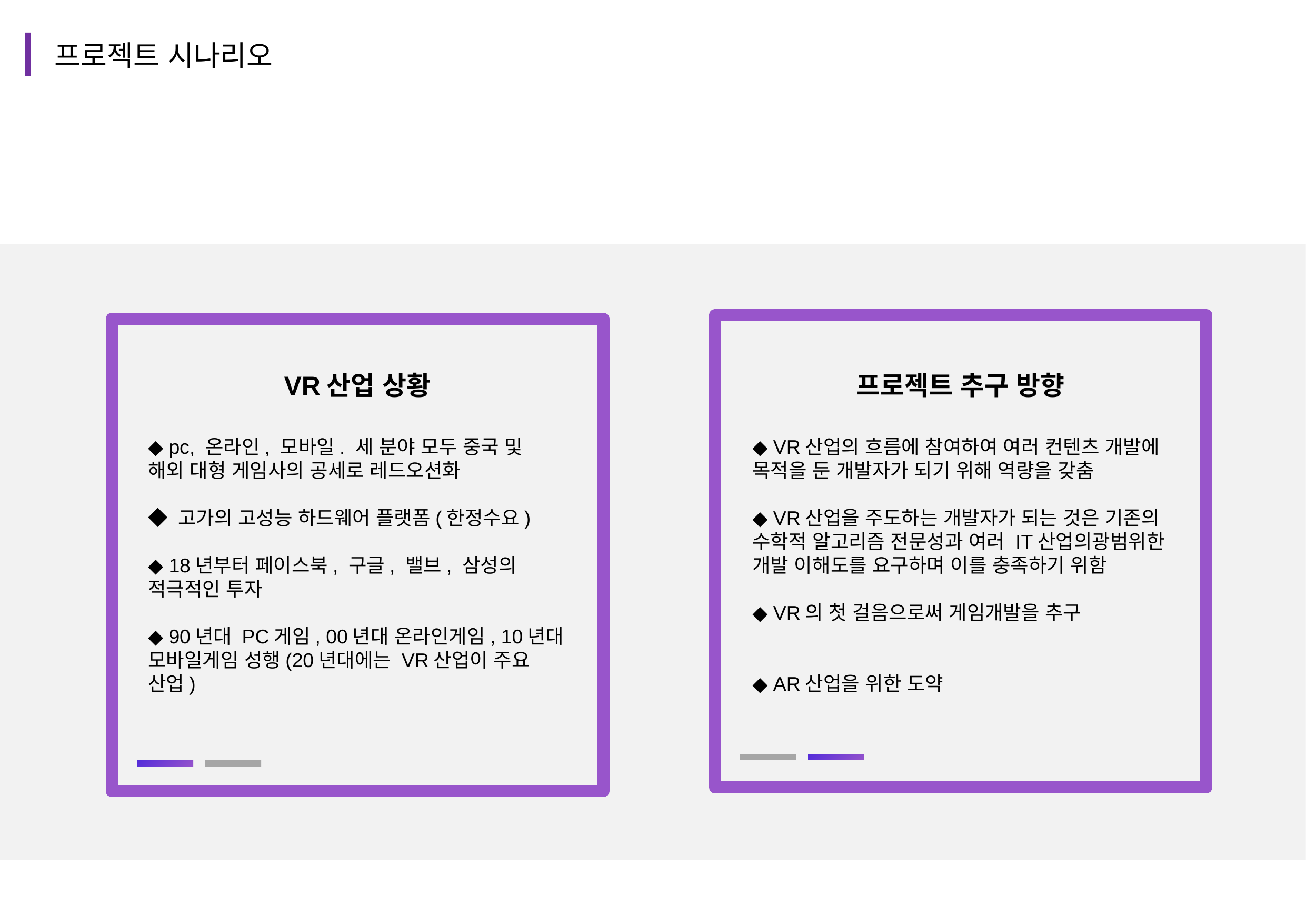

프로젝트 시나리오

VR산업 상황
프로젝트 추구 방향
◆ pc, 온라인, 모바일. 세 분야 모두 중국 및 해외 대형 게임사의 공세로 레드오션화

◆ 고가의 고성능 하드웨어 플랫폼(한정수요)

◆ 18년부터 페이스북, 구글, 밸브, 삼성의 적극적인 투자

◆ 90년대 PC게임, 00년대 온라인게임, 10년대 모바일게임 성행(20년대에는 VR산업이 주요 산업)

◆ VR산업의 흐름에 참여하여 여러 컨텐츠 개발에 목적을 둔 개발자가 되기 위해 역량을 갖춤

◆ VR산업을 주도하는 개발자가 되는 것은 기존의 수학적 알고리즘 전문성과 여러 IT산업의광범위한 개발 이해도를 요구하며 이를 충족하기 위함

◆ VR의 첫 걸음으로써 게임개발을 추구

◆ AR산업을 위한 도약